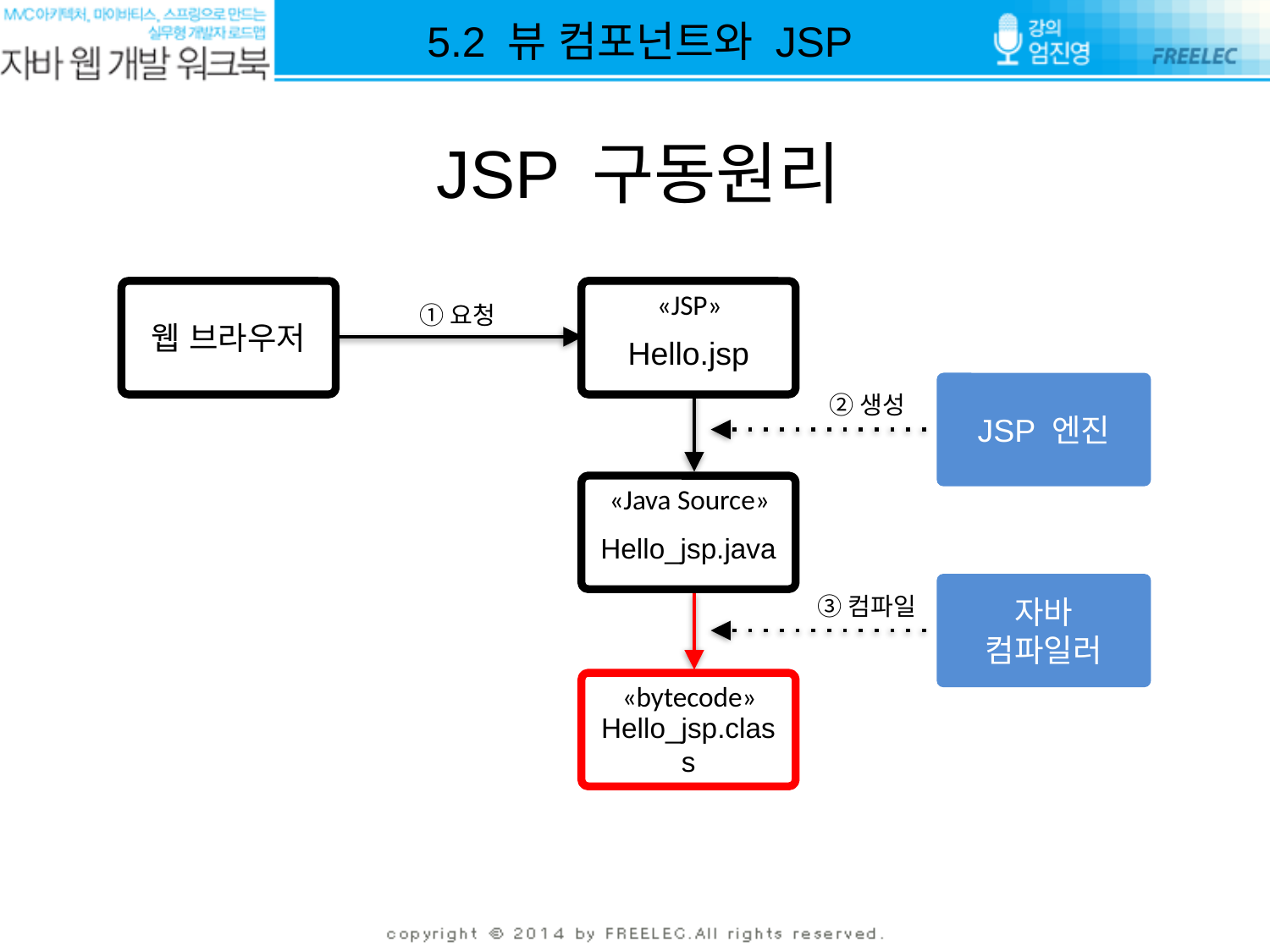

5.2 뷰 컴포넌트와 JSP
# JSP 구동원리
웹 브라우저

Hello.jsp
«JSP»
①요청
JSP 엔진
②생성

Hello_jsp.java
«Java Source»
자바
컴파일러
③컴파일

Hello_jsp.class
«bytecode»